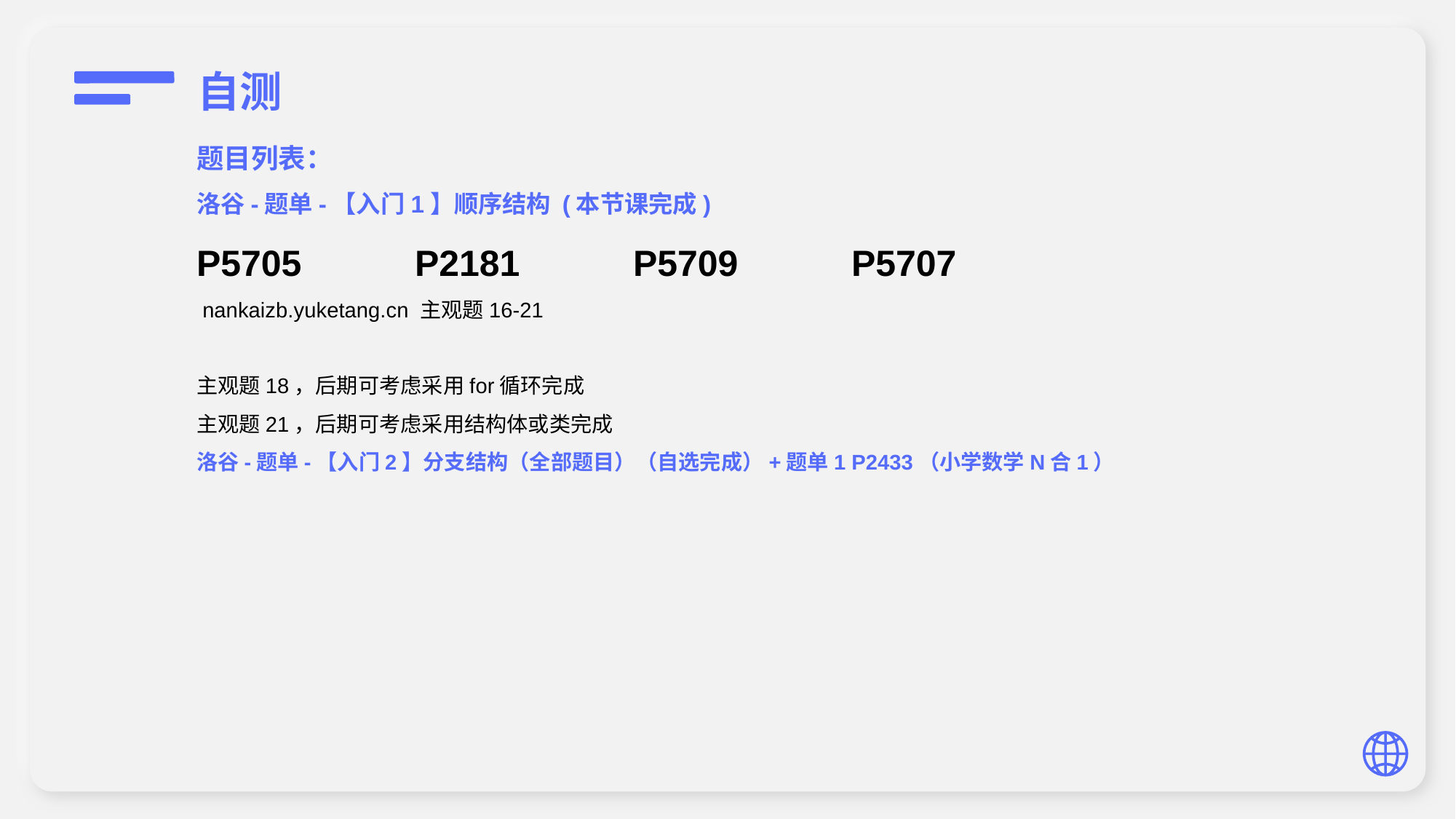

自测

题目列表：
洛谷-题单-【入门1】顺序结构 (本节课完成)
P5705		P2181		P5709		P5707
 nankaizb.yuketang.cn 主观题16-21

主观题18，后期可考虑采用for循环完成
主观题21，后期可考虑采用结构体或类完成
洛谷-题单-【入门2】分支结构（全部题目）（自选完成）+题单1 P2433（小学数学N合1）